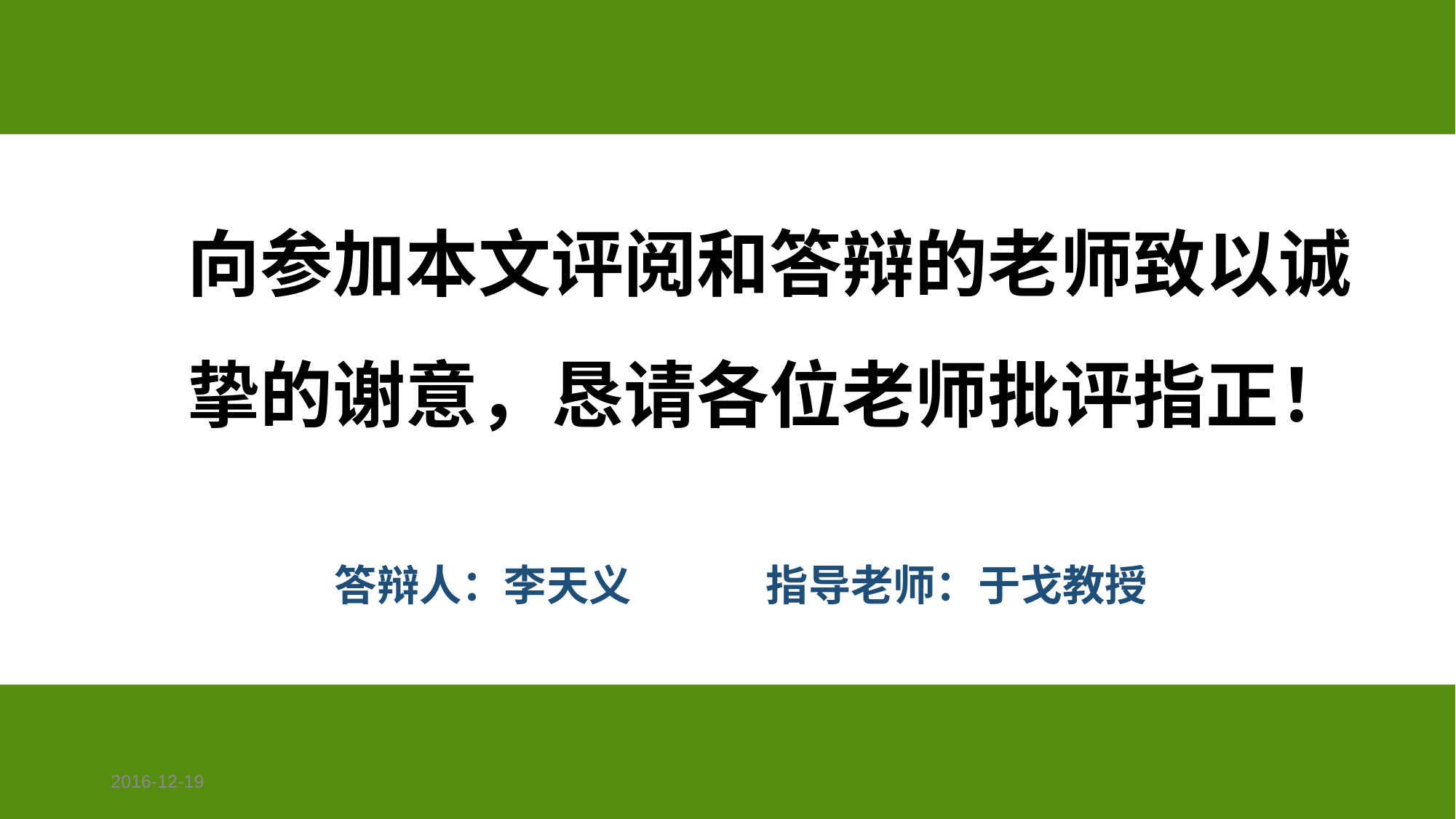

向参加本文评阅和答辩的老师致以诚挚的谢意，恳请各位老师批评指正！
答辩人：李天义
指导老师：于戈教授

2016-12-19
计算机科学与工程学院
48